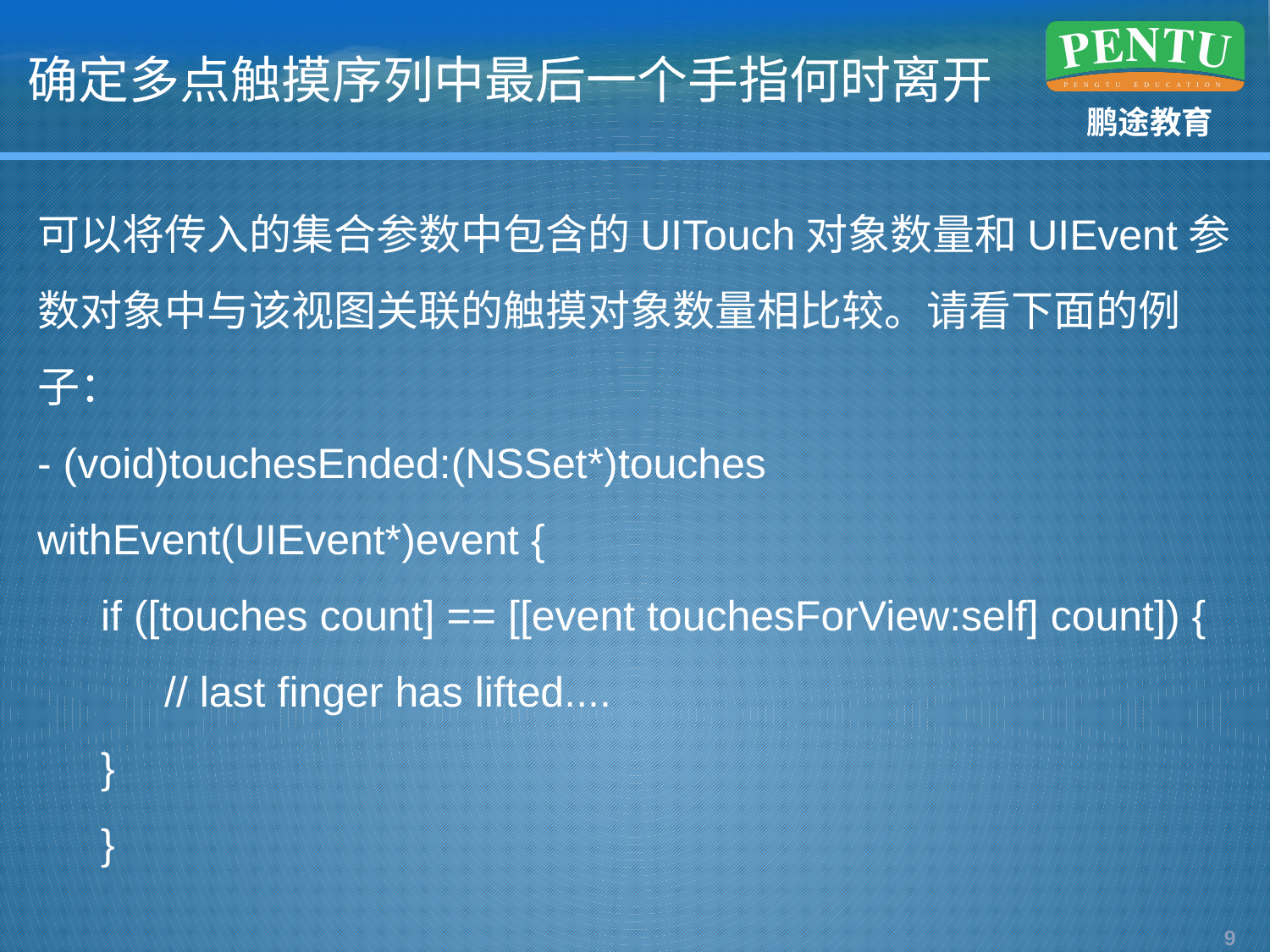

# 确定多点触摸序列中最后一个手指何时离开
可以将传入的集合参数中包含的UITouch对象数量和UIEvent参数对象中与该视图关联的触摸对象数量相比较。请看下面的例子：
- (void)touchesEnded:(NSSet*)touches withEvent(UIEvent*)event {
if ([touches count] == [[event touchesForView:self] count]) {
// last finger has lifted....
}
}
9